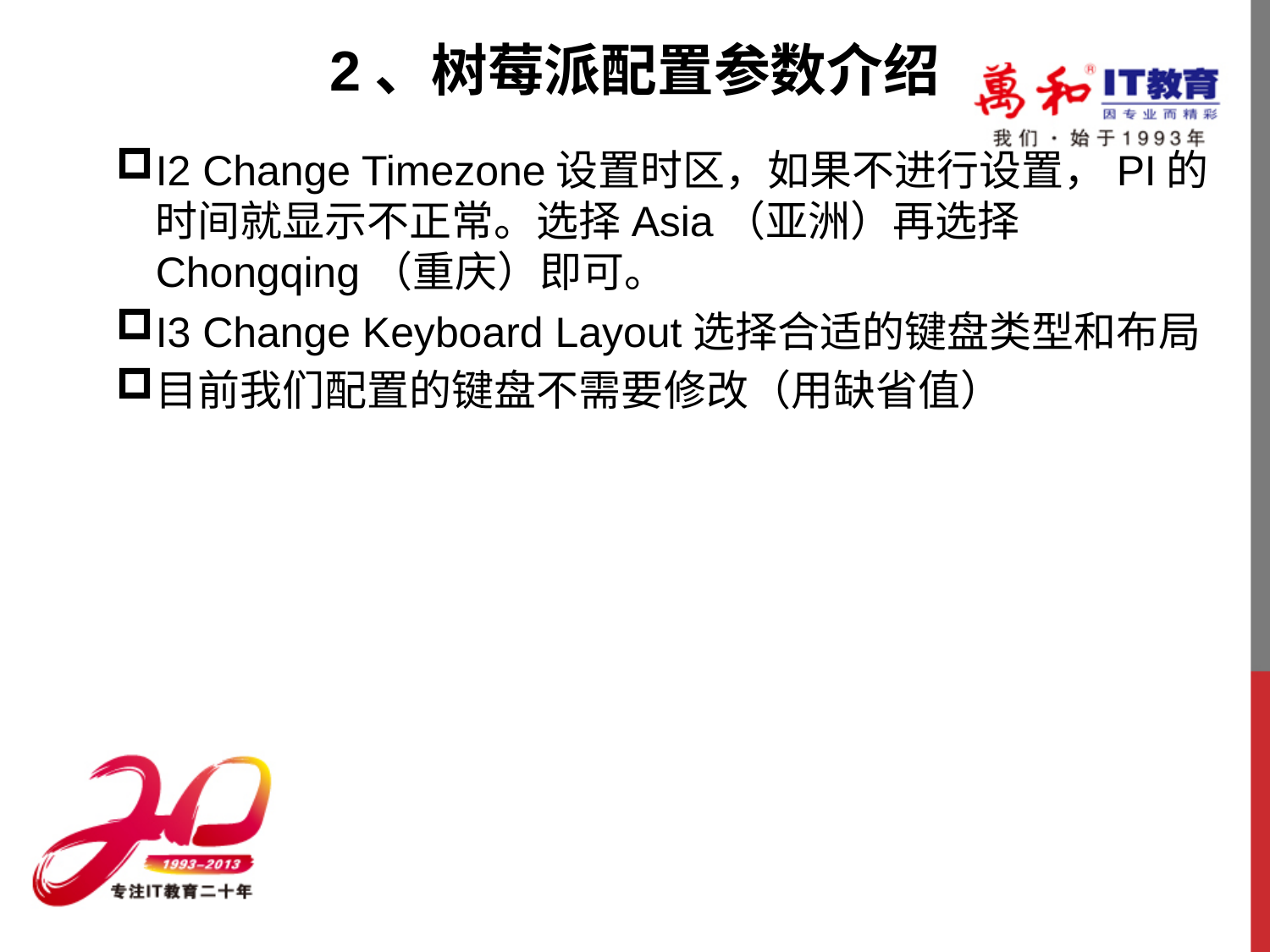

# 2、树莓派配置参数介绍
I2 Change Timezone设置时区，如果不进行设置，PI的时间就显示不正常。选择Asia（亚洲）再选择Chongqing（重庆）即可。
I3 Change Keyboard Layout选择合适的键盘类型和布局
目前我们配置的键盘不需要修改（用缺省值）